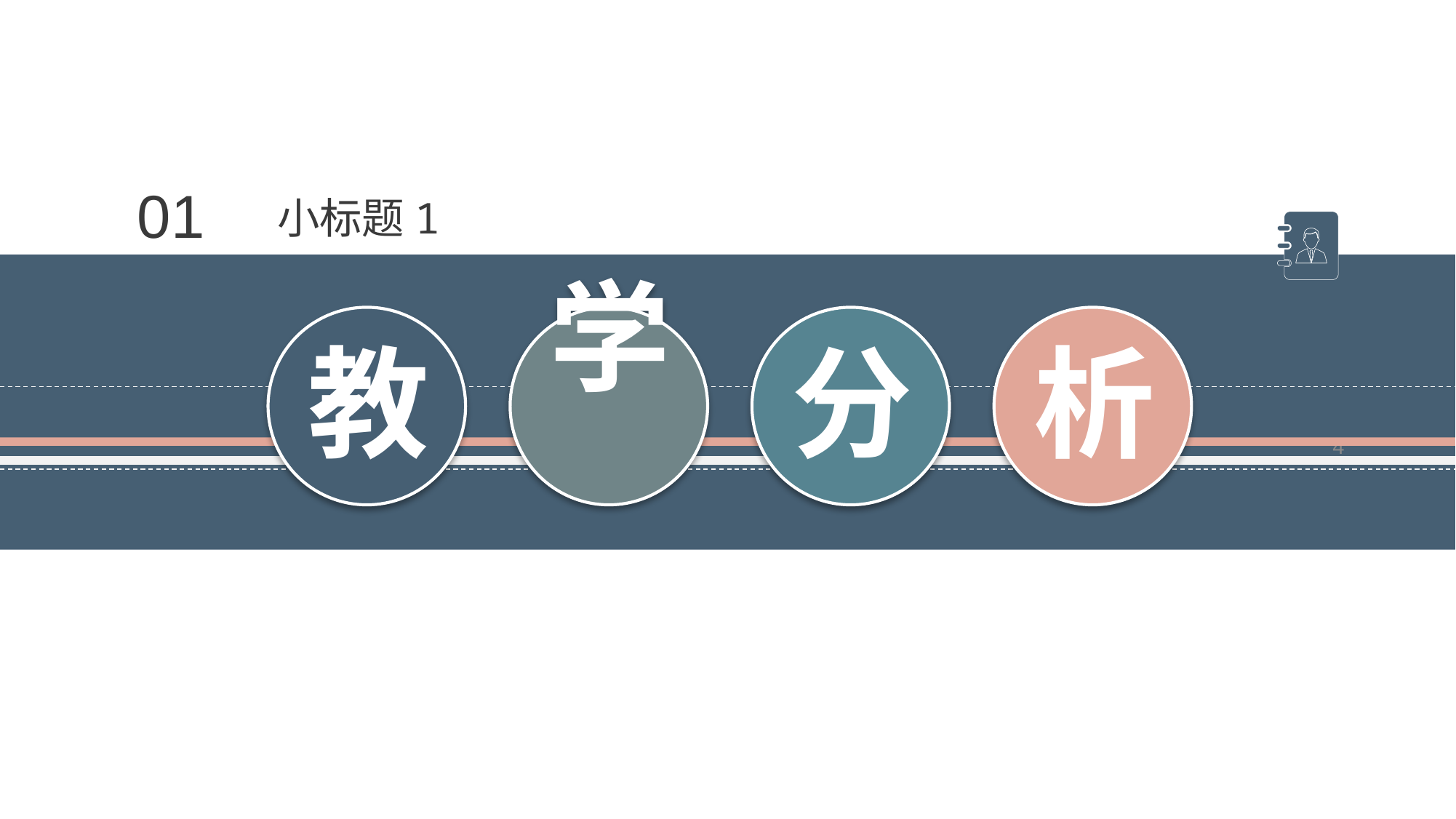

01
小标题1

教
学
分
析

4